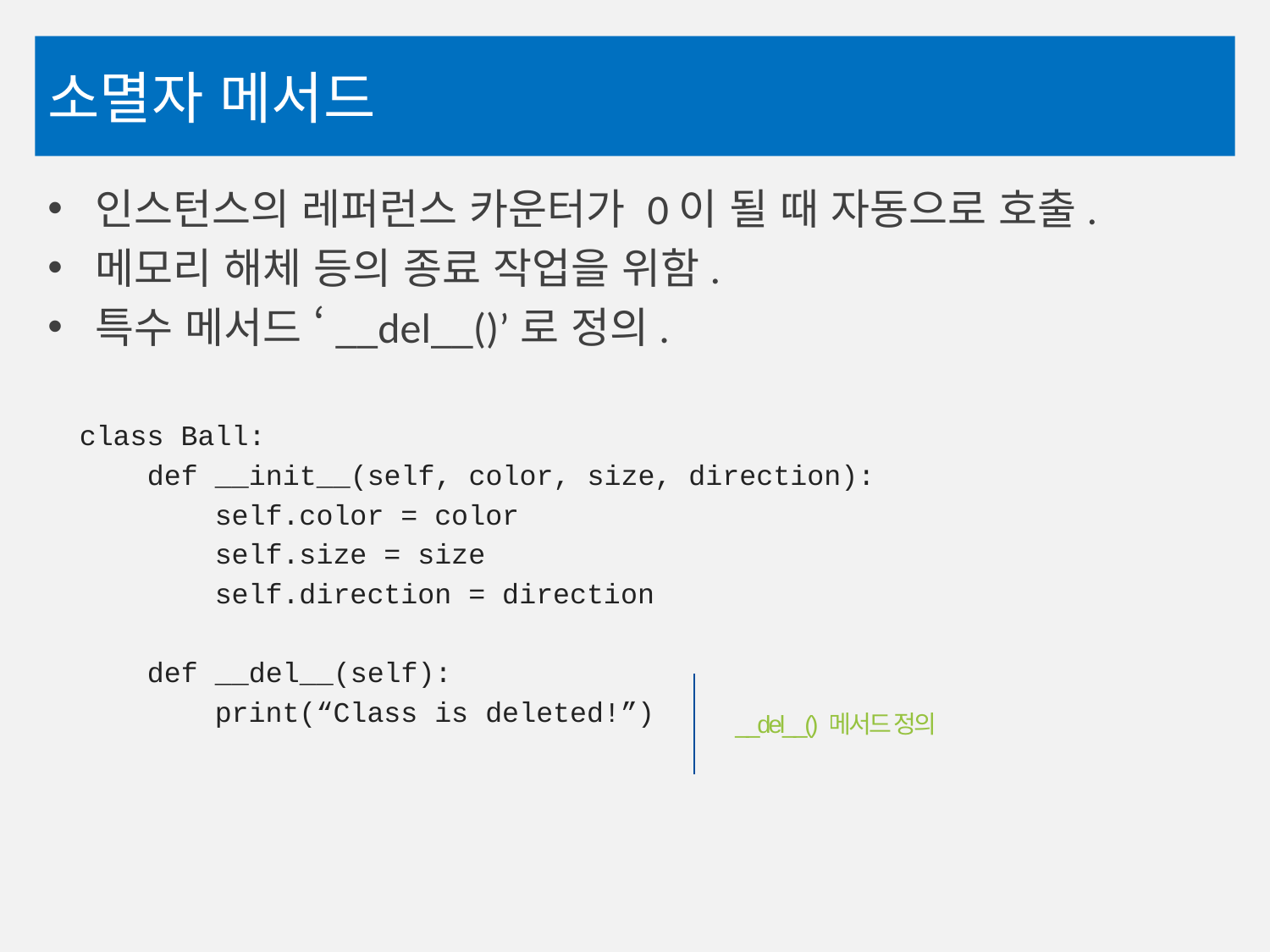

# 소멸자 메서드
인스턴스의 레퍼런스 카운터가 0이 될 때 자동으로 호출.
메모리 해체 등의 종료 작업을 위함.
특수 메서드 ‘__del__()’로 정의.

class Ball:
    def __init__(self, color, size, direction):
        self.color = color
        self.size = size
        self.direction = direction

    def __del__(self):
        print(“Class is deleted!”)
__del__() 메서드 정의